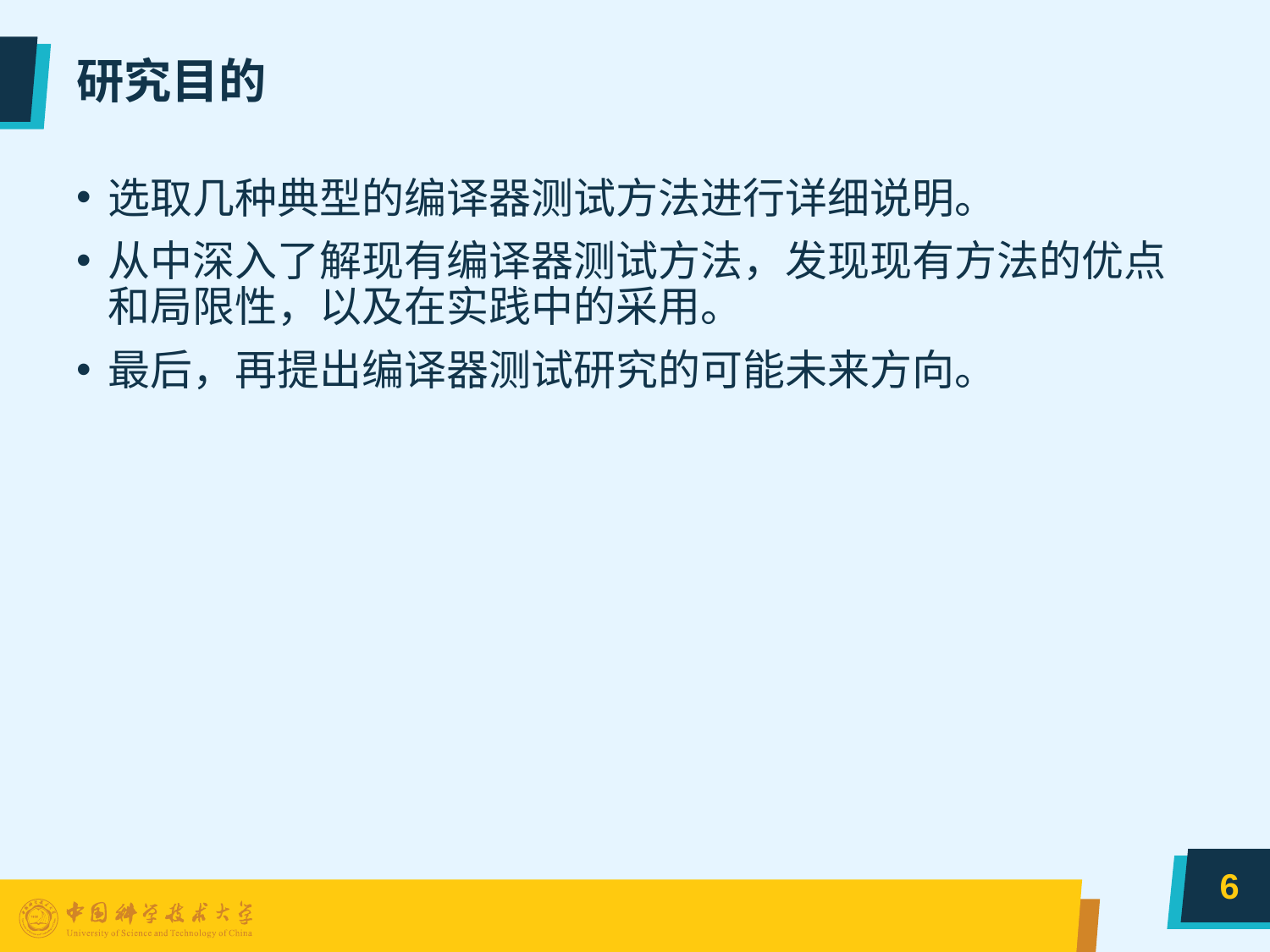

# 研究目的
选取几种典型的编译器测试方法进行详细说明。
从中深入了解现有编译器测试方法，发现现有方法的优点和局限性，以及在实践中的采用。
最后，再提出编译器测试研究的可能未来方向。
6